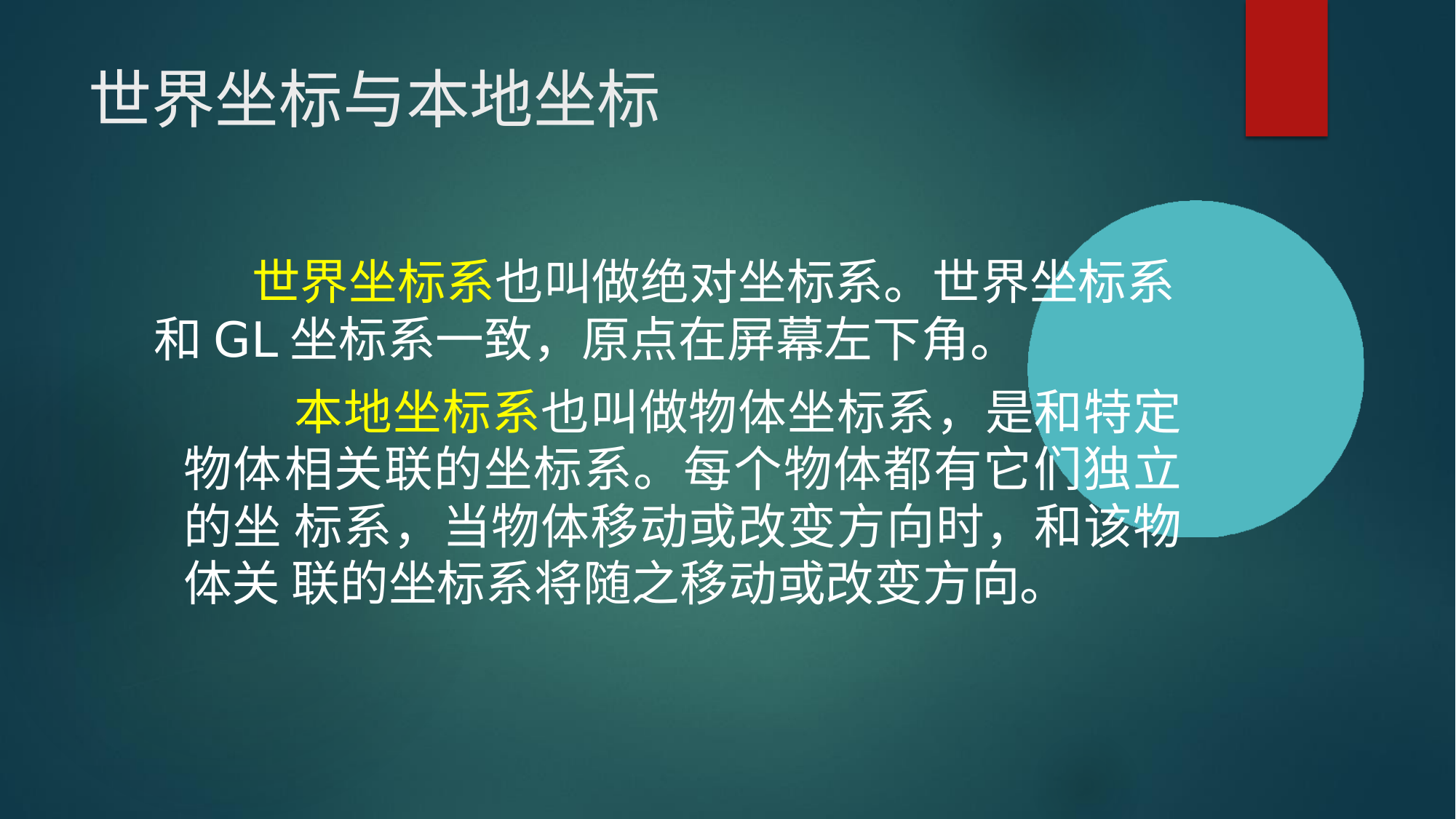

# 世界坐标与本地坐标
	世界坐标系也叫做绝对坐标系。世界坐标系  和GL坐标系一致，原点在屏幕左下角。
		本地坐标系也叫做物体坐标系，是和特定物体 相关联的坐标系。每个物体都有它们独立的坐 标系，当物体移动或改变方向时，和该物体关 联的坐标系将随之移动或改变方向。